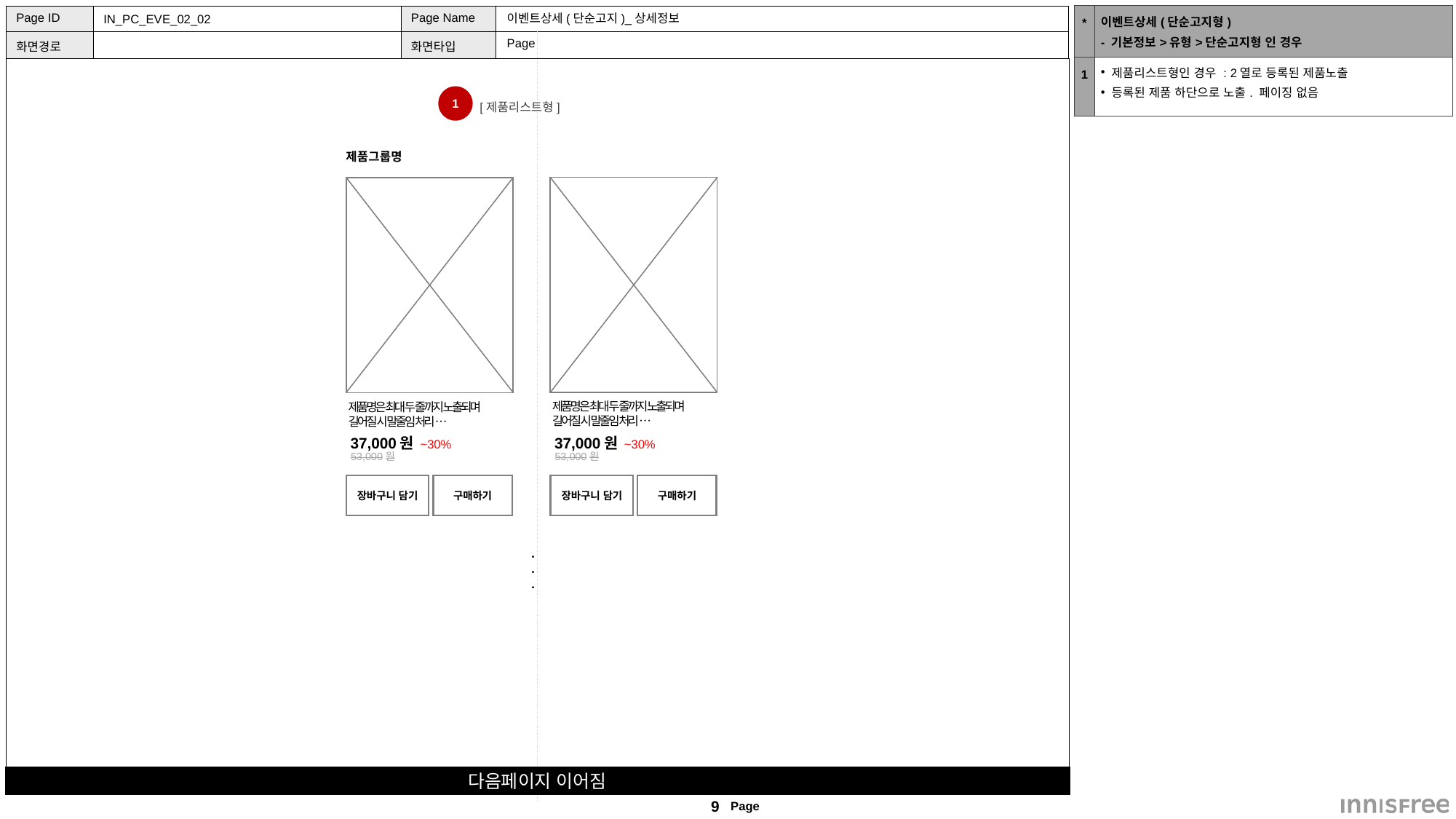

| \* | 이벤트상세(단순고지형) - 기본정보>유형>단순고지형 인 경우 |
| --- | --- |
| 1 | 제품리스트형인 경우 : 2열로 등록된 제품노출 등록된 제품 하단으로 노출. 페이징 없음 |
IN_PC_EVE_02_02
# 이벤트상세(단순고지)_상세정보
Page
1
[제품리스트형]
제품그룹명

제품명은 최대 두 줄까지 노출되며 길어질 시 말줄임 처리…
37,000원 ~30%
53,000원

제품명은 최대 두 줄까지 노출되며 길어질 시 말줄임 처리…
37,000원 ~30%
53,000원
장바구니 담기
구매하기
장바구니 담기
구매하기
ㆍㆍㆍ